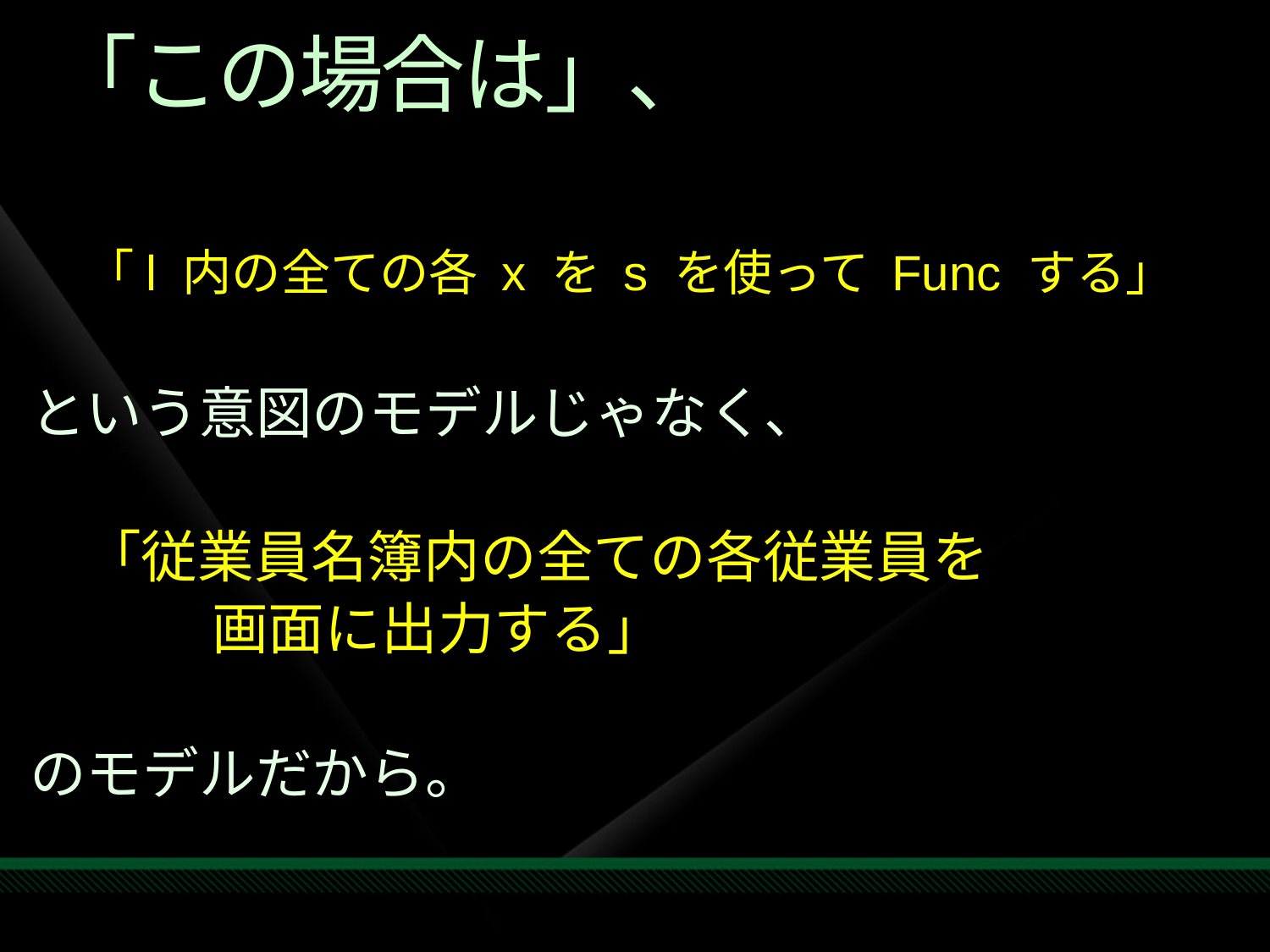

# 「この場合は」、
	「l 内の全ての各 x を s を使って Func する」

という意図のモデルじゃなく、

	「従業員名簿内の全ての各従業員を
		画面に出力する」

のモデルだから。